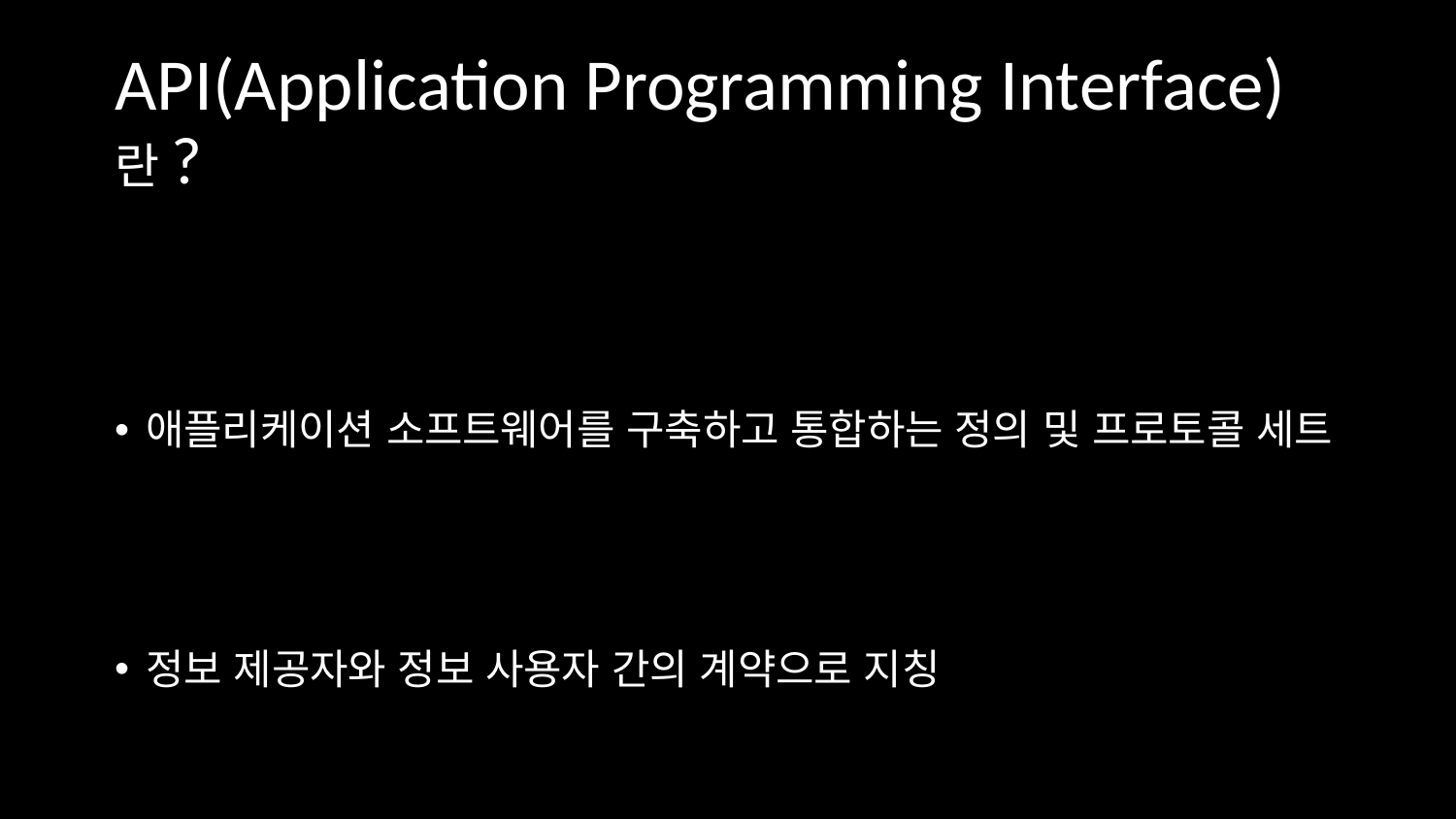

# API(Application Programming Interface)란?

애플리케이션 소프트웨어를 구축하고 통합하는 정의 및 프로토콜 세트

정보 제공자와 정보 사용자 간의 계약으로 지칭